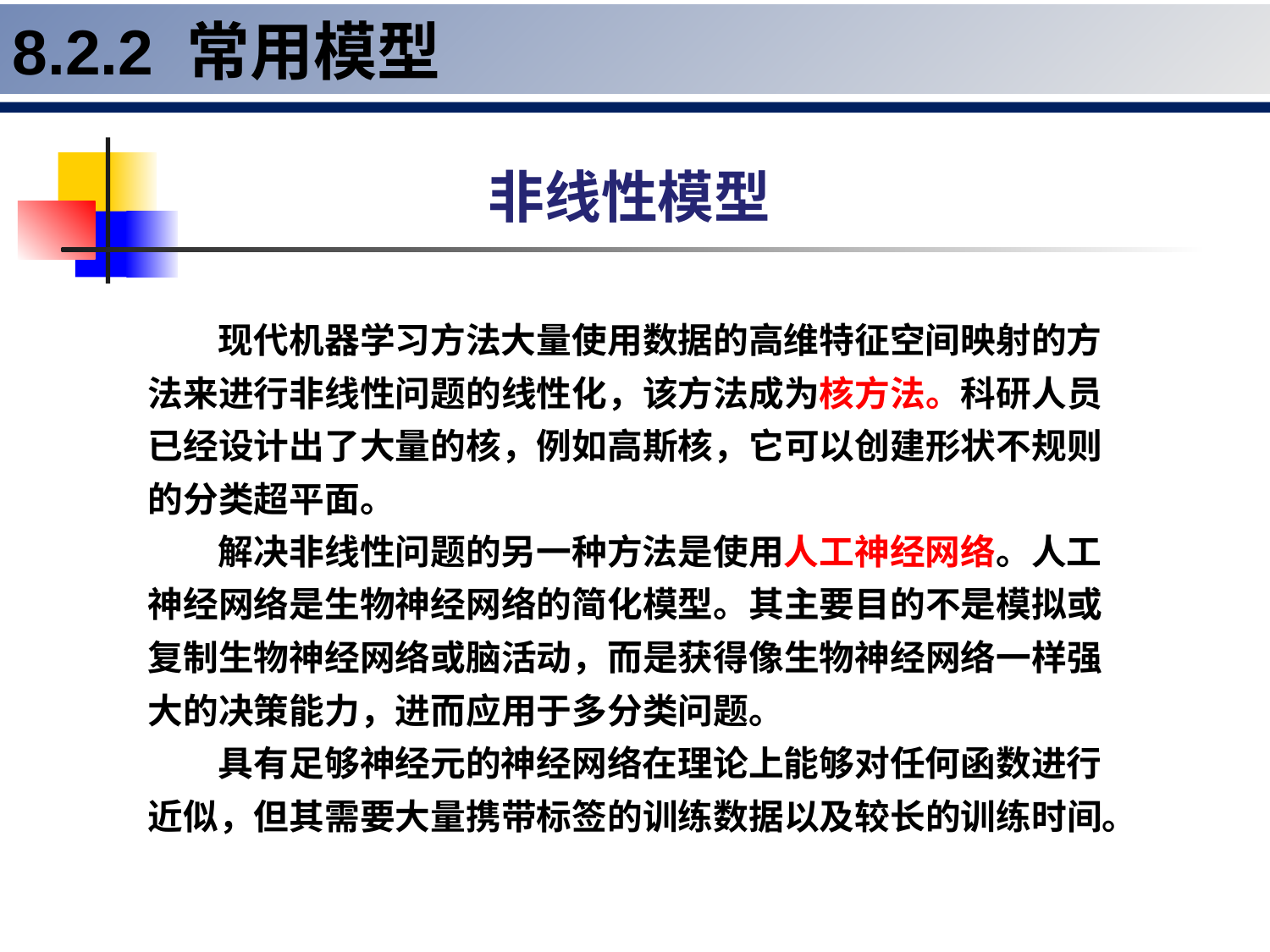

8.2.2 常用模型

非线性模型
现代机器学习方法大量使用数据的高维特征空间映射的方法来进行非线性问题的线性化，该方法成为核方法。科研人员已经设计出了大量的核，例如高斯核，它可以创建形状不规则的分类超平面。
解决非线性问题的另一种方法是使用人工神经网络。人工神经网络是生物神经网络的简化模型。其主要目的不是模拟或复制生物神经网络或脑活动，而是获得像生物神经网络一样强大的决策能力，进而应用于多分类问题。
具有足够神经元的神经网络在理论上能够对任何函数进行近似，但其需要大量携带标签的训练数据以及较长的训练时间。